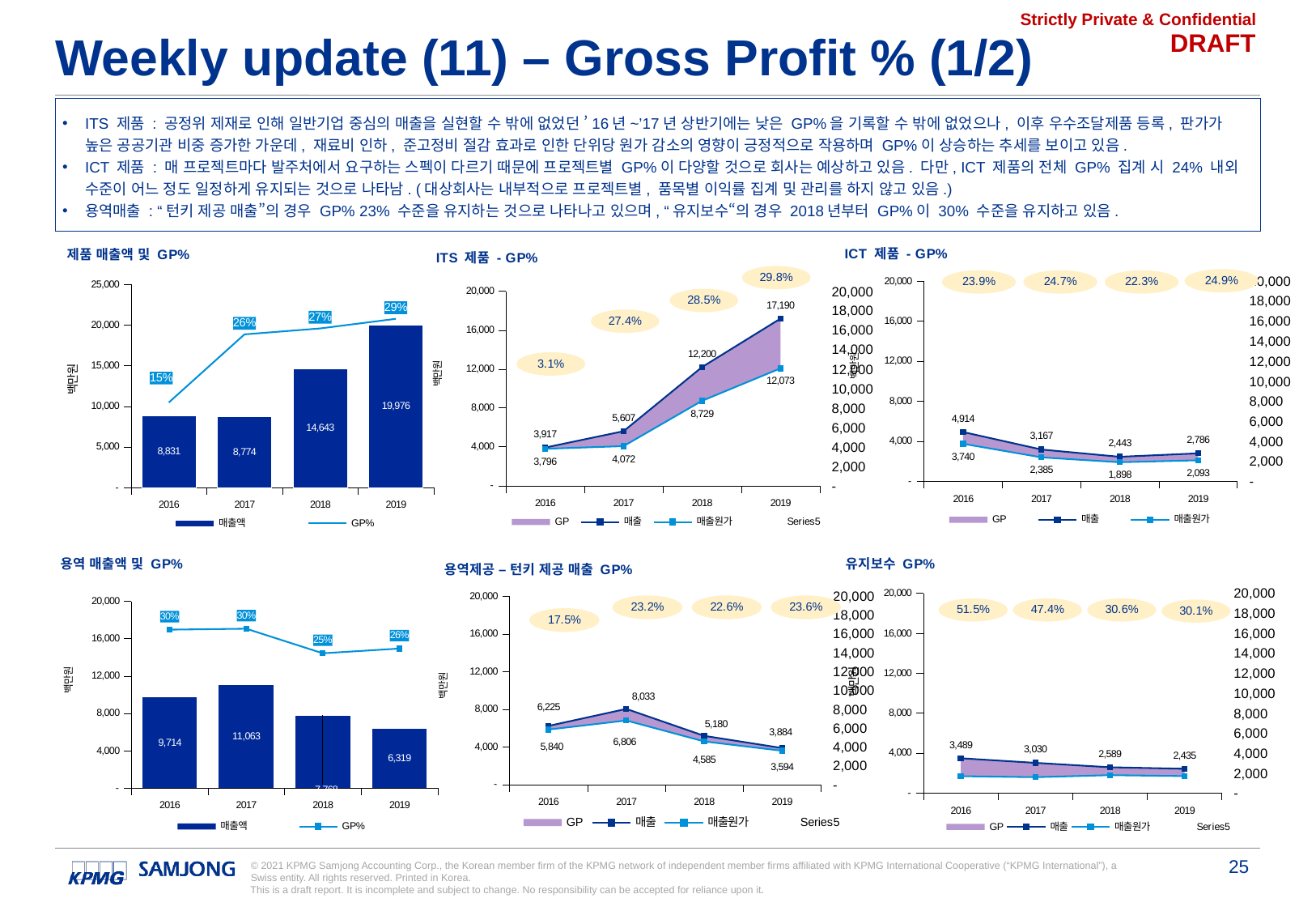

Weekly update (11) – Gross Profit % (1/2)
ITS 제품 : 공정위 제재로 인해 일반기업 중심의 매출을 실현할 수 밖에 없었던 ’16년~’17년 상반기에는 낮은 GP%을 기록할 수 밖에 없었으나, 이후 우수조달제품 등록, 판가가 높은 공공기관 비중 증가한 가운데, 재료비 인하, 준고정비 절감 효과로 인한 단위당 원가 감소의 영향이 긍정적으로 작용하며 GP%이 상승하는 추세를 보이고 있음.
ICT 제품 : 매 프로젝트마다 발주처에서 요구하는 스펙이 다르기 때문에 프로젝트별 GP%이 다양할 것으로 회사는 예상하고 있음. 다만, ICT 제품의 전체 GP% 집계 시 24% 내외 수준이 어느 정도 일정하게 유지되는 것으로 나타남. (대상회사는 내부적으로 프로젝트별, 품목별 이익률 집계 및 관리를 하지 않고 있음.)
용역매출 : “턴키 제공 매출”의 경우 GP% 23% 수준을 유지하는 것으로 나타나고 있으며, “유지보수“의 경우 2018년부터 GP%이 30% 수준을 유지하고 있음.

### Chart: ICT 제품 - GP%

| Category |  | GP | 매출 | 매출원가 |  |
|---|---|---|---|---|---|
| 2016 | 3739879593.07537 | 1174365569.9246302 | 4914245163.0 | 3739879593.07537 | 0.23897170999253017 |
| 2017 | 2385456772.422399 | 781998219.577601 | 3167454992.0 | 2385456772.422399 | 0.24688534534908427 |
| 2018 | 1897827854.8245542 | 544842294.1754458 | 2442670149.0 | 1897827854.8245542 | 0.22305193126402995 |
| 2019 | 2092940391.9517162 | 693511818.0482838 | 2786452210.0 | 2092940391.9517162 | 0.24888703117154262 |

### Chart: ITS 제품 - GP%

| Category |  | GP | 매출 | 매출원가 |  |
|---|---|---|---|---|---|
| 2016 | 3796147183.2932715 | 120563587.70672846 | 3916710771.0 | 3796147183.2932715 | 0.03078184598142962 |
| 2017 | 4071563745.6220016 | 1535145462.3779984 | 5606709208.0 | 4071563745.6220016 | 0.2738050798474723 |
| 2018 | 8728881955.3934 | 3471346573.6066 | 12200228529.0 | 8728881955.3934 | 0.28453127458679917 |
| 2019 | 12073053732.81844 | 5116940410.1815605 | 17189994143.0 | 12073053732.81844 | 0.29766970061855713 |

### Chart: 제품 매출액 및 GP%

| Category | 매출액 | GP% |
|---|---|---|
| 2016 | 8830955934.0 | 0.1466352190305651 |
| 2017 | 8774164200.0 | 0.2640871117907275 |
| 2018 | 14642898678.0 | 0.2742755349264355 |
| 2019 | 19976446353.0 | 0.29086515817450426 |

### Chart: 유지보수 GP%

| Category |  | GP | 매출 | 매출원가 |  |
|---|---|---|---|---|---|
| 2016 | 1693553654.0 | 1795170752.0 | 3488724406.0 | 1693553654.0 | 0.5145636465043264 |
| 2017 | 1593257452.0 | 1436506162.0 | 3029763614.0 | 1593257452.0 | 0.474131432354049 |
| 2018 | 1797867248.0 | 790873221.0 | 2588740469.0 | 1797867248.0 | 0.30550502472946045 |
| 2019 | 1700684912.0 | 733936746.0 | 2434621658.0 | 1700684912.0 | 0.3014582342140653 |

### Chart: 용역제공 – 턴키 제공 매출 GP%

| Category |  | GP | 매출 | 매출원가 |  |
|---|---|---|---|---|---|
| 2016 | 5840068493.0 | 385356886.0 | 6225425379.0 | 5840068493.0 | 0.06190049073592791 |
| 2017 | 6806248993.0 | 1227095797.0 | 8033344790.0 | 6806248993.0 | 0.15275029630590523 |
| 2018 | 4584860686.0 | 594726737.0 | 5179587423.0 | 4584860686.0 | 0.11482125668139341 |
| 2019 | 3594315955.0 | 289627095.0 | 3883943050.0 | 3594315955.0 | 0.0745703763601786 |

### Chart: 용역 매출액 및 GP%

| Category | 매출액 | GP% |
|---|---|---|
| 2016 | 9714149785.0 | 0.2968424187212592 |
| 2017 | 11063108404.0 | 0.2986093906307166 |
| 2018 | 7768327892.0 | 0.2525125078744552 |
| 2019 | 6318564708.0 | 0.261382753413752 |